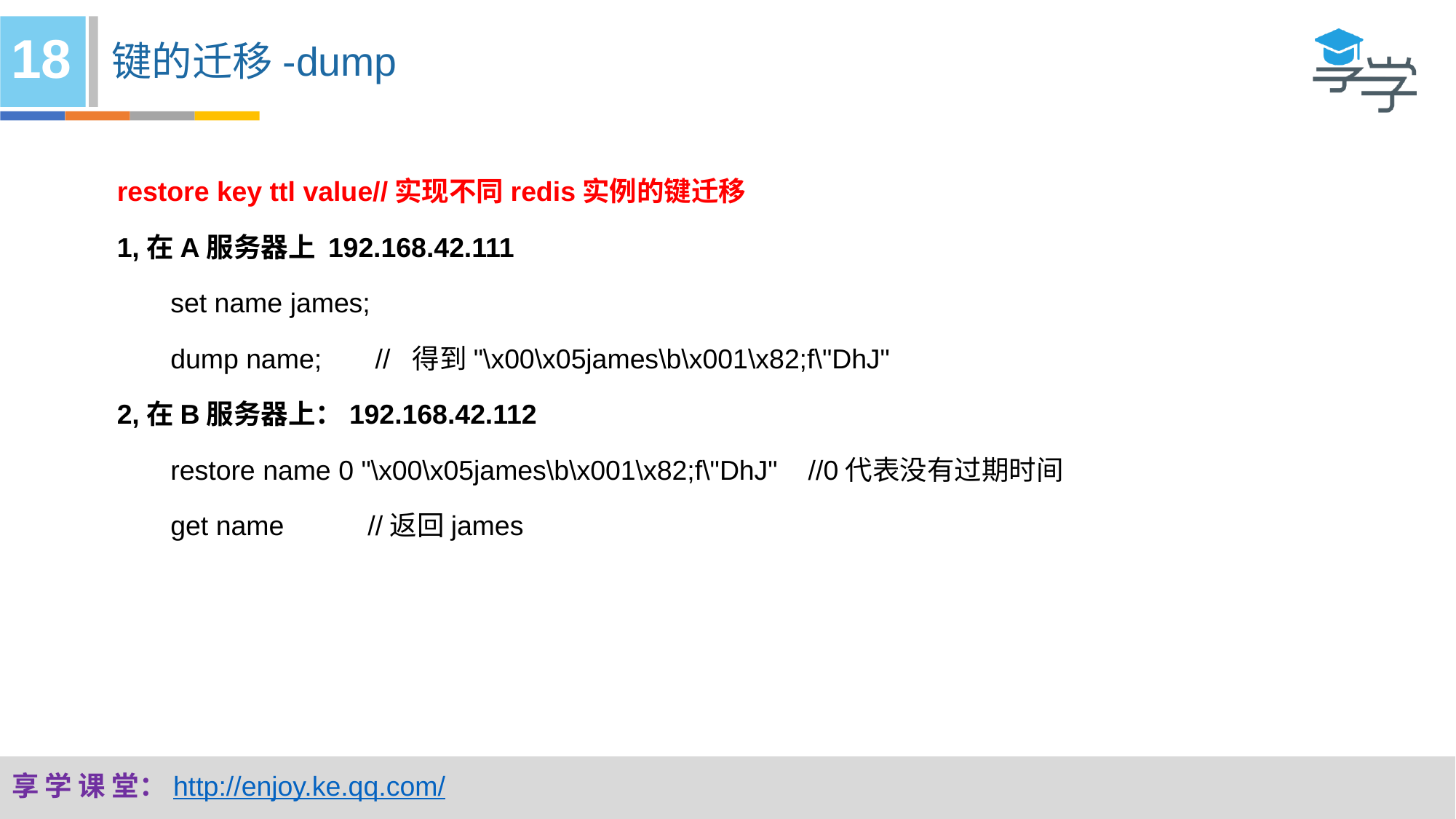

18
键的迁移-dump

restore key ttl value//实现不同redis实例的键迁移
1,在A服务器上 192.168.42.111
       set name james;
       dump name;       //  得到"\x00\x05james\b\x001\x82;f\"DhJ"
2,在B服务器上：192.168.42.112
       restore name 0 "\x00\x05james\b\x001\x82;f\"DhJ"    //0代表没有过期时间
       get name           //返回james